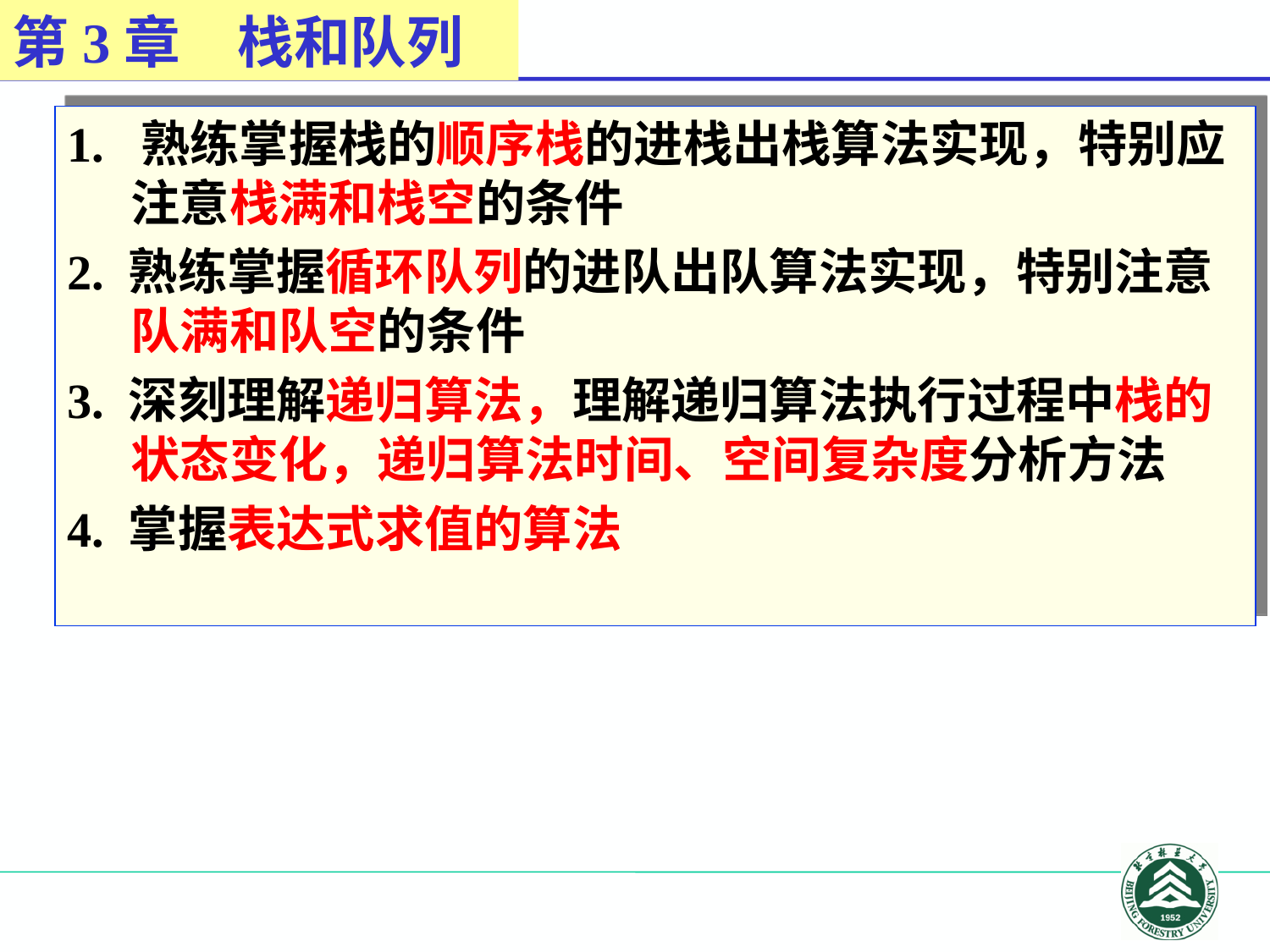

第3章　栈和队列
1.  熟练掌握栈的顺序栈的进栈出栈算法实现，特别应注意栈满和栈空的条件
2. 熟练掌握循环队列的进队出队算法实现，特别注意队满和队空的条件
3. 深刻理解递归算法，理解递归算法执行过程中栈的状态变化，递归算法时间、空间复杂度分析方法
4. 掌握表达式求值的算法

2018年12月8日